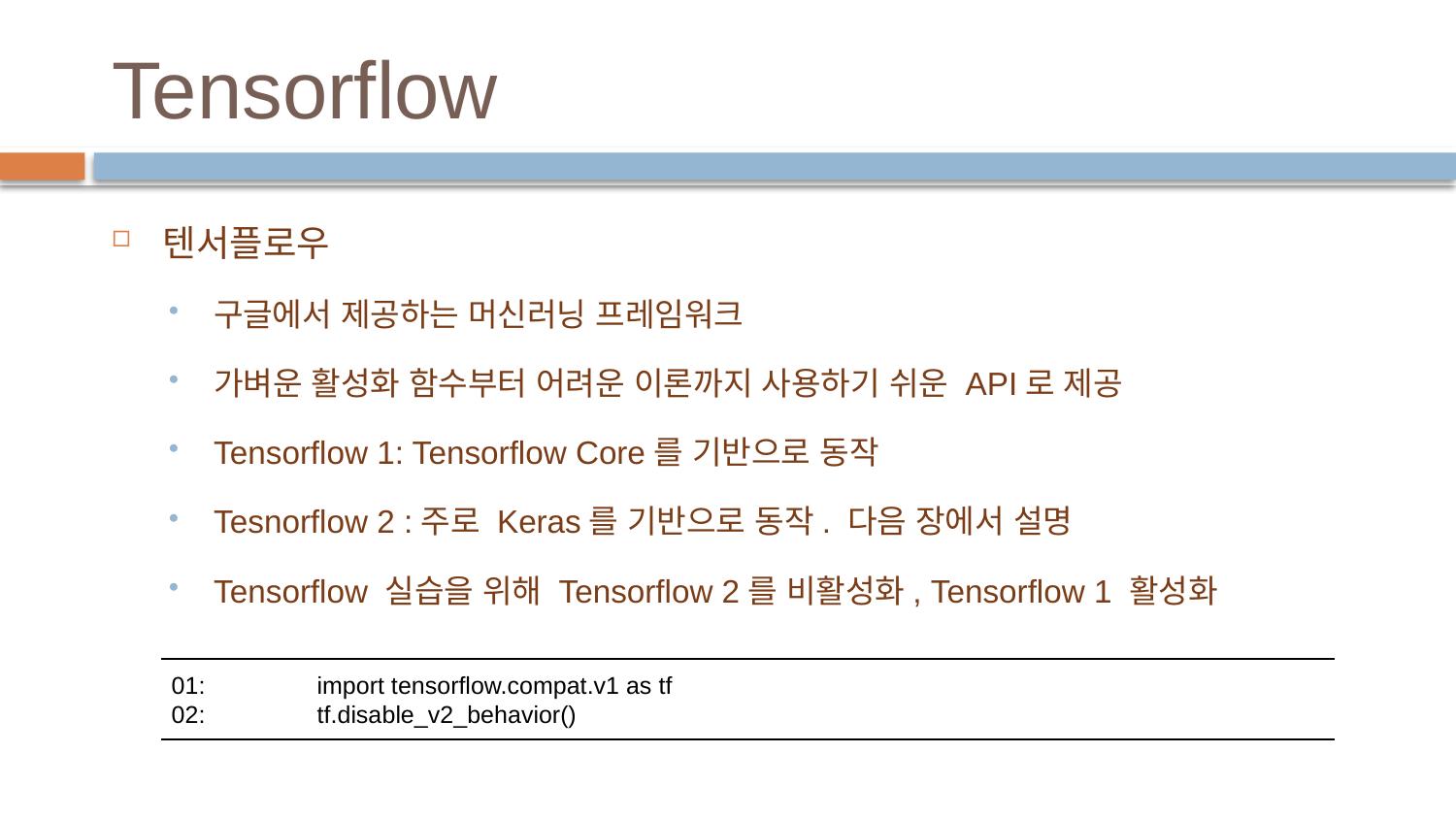

# Tensorflow
텐서플로우
구글에서 제공하는 머신러닝 프레임워크
가벼운 활성화 함수부터 어려운 이론까지 사용하기 쉬운 API로 제공
Tensorflow 1: Tensorflow Core를 기반으로 동작
Tesnorflow 2 :주로 Keras를 기반으로 동작. 다음 장에서 설명
Tensorflow 실습을 위해 Tensorflow 2를 비활성화, Tensorflow 1 활성화
| 01: import tensorflow.compat.v1 as tf 02: tf.disable\_v2\_behavior() |
| --- |